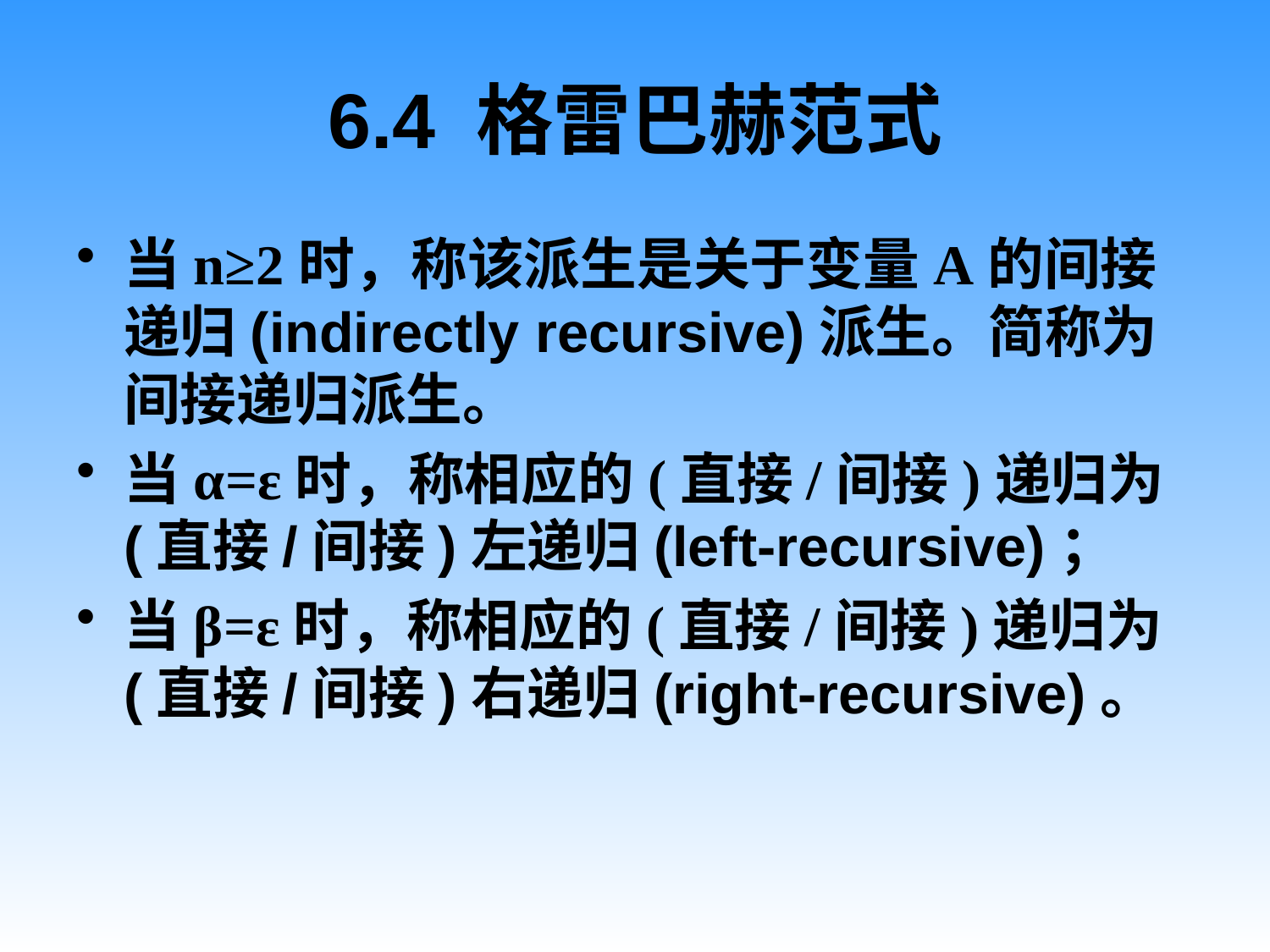

# 6.4 格雷巴赫范式
当n≥2时，称该派生是关于变量A的间接递归(indirectly recursive)派生。简称为间接递归派生。
当α=ε时，称相应的(直接/间接)递归为(直接/间接)左递归(left-recursive)；
当β=ε时，称相应的(直接/间接)递归为(直接/间接)右递归(right-recursive)。

98